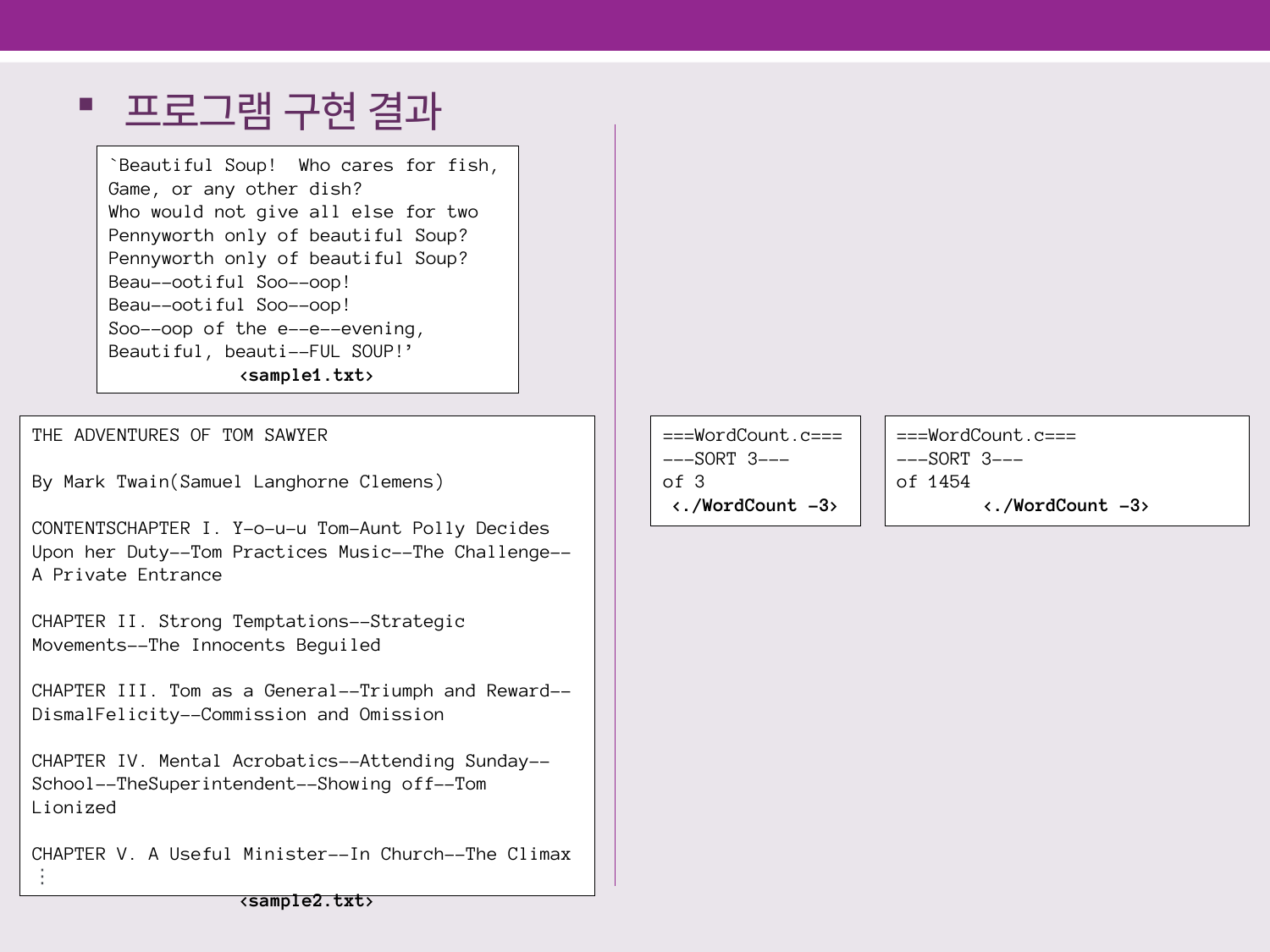

# 프로그램 구현 결과
`Beautiful Soup!  Who cares for fish,
Game, or any other dish?
Who would not give all else for two
Pennyworth only of beautiful Soup?
Pennyworth only of beautiful Soup?
Beau--ootiful Soo--oop!
Beau--ootiful Soo--oop!
Soo--oop of the e--e--evening,
Beautiful, beauti--FUL SOUP!’
<sample1.txt>
THE ADVENTURES OF TOM SAWYER

By Mark Twain(Samuel Langhorne Clemens)

CONTENTSCHAPTER I. Y-o-u-u Tom-Aunt Polly Decides Upon her Duty--Tom Practices Music--The Challenge--A Private Entrance

CHAPTER II. Strong Temptations--Strategic Movements--The Innocents Beguiled

CHAPTER III. Tom as a General--Triumph and Reward--DismalFelicity--Commission and Omission

CHAPTER IV. Mental Acrobatics--Attending Sunday--School--TheSuperintendent--Showing off--Tom Lionized

CHAPTER V. A Useful Minister--In Church--The Climax
⋮
<sample2.txt>
===WordCount.c===
---SORT 3---
of 3
<./WordCount -3>
===WordCount.c===
---SORT 3---
of 1454
<./WordCount -3>